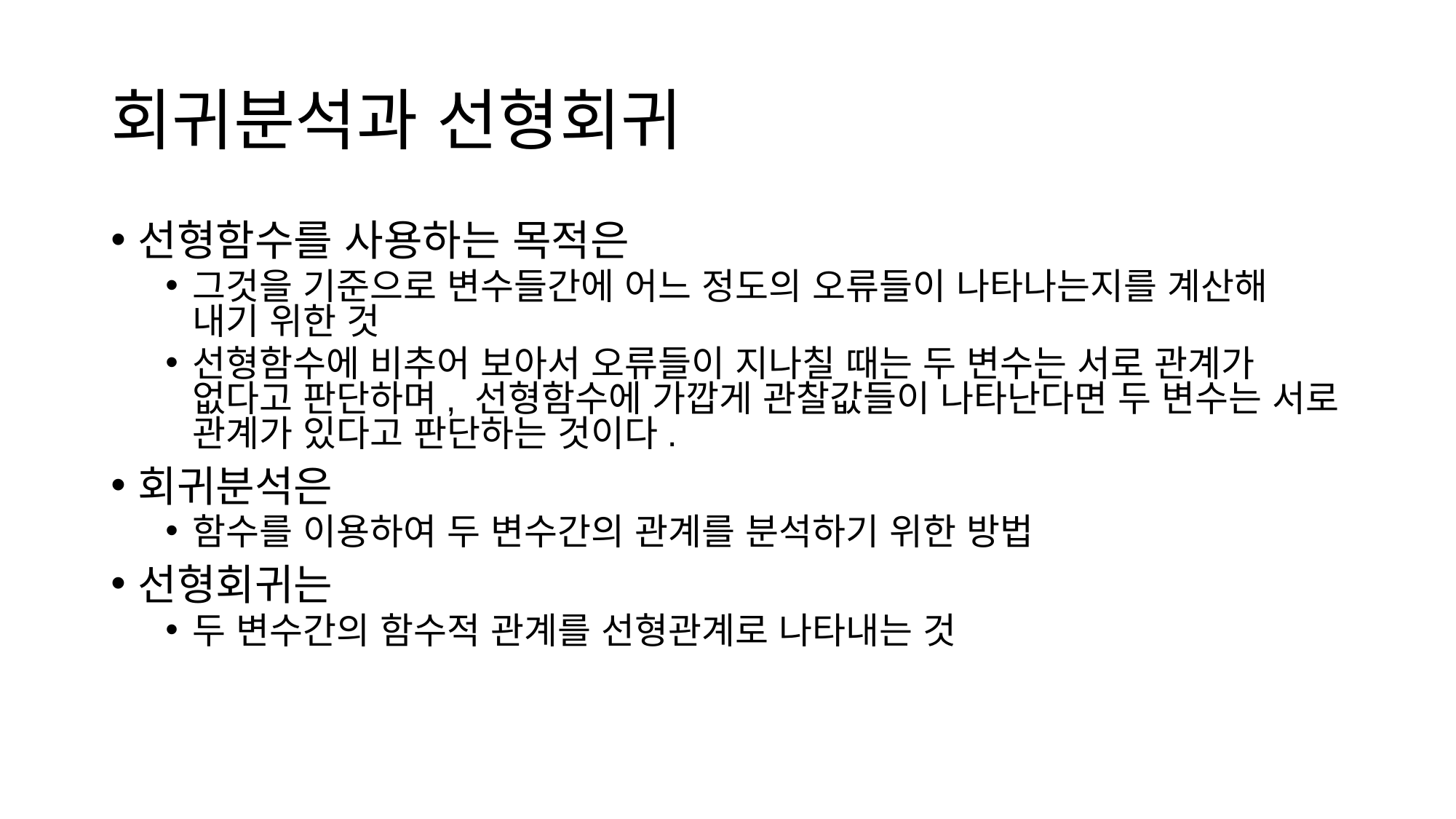

# 회귀분석과 선형회귀
선형함수를 사용하는 목적은
그것을 기준으로 변수들간에 어느 정도의 오류들이 나타나는지를 계산해 내기 위한 것
선형함수에 비추어 보아서 오류들이 지나칠 때는 두 변수는 서로 관계가 없다고 판단하며, 선형함수에 가깝게 관찰값들이 나타난다면 두 변수는 서로 관계가 있다고 판단하는 것이다.
회귀분석은
함수를 이용하여 두 변수간의 관계를 분석하기 위한 방법
선형회귀는
두 변수간의 함수적 관계를 선형관계로 나타내는 것